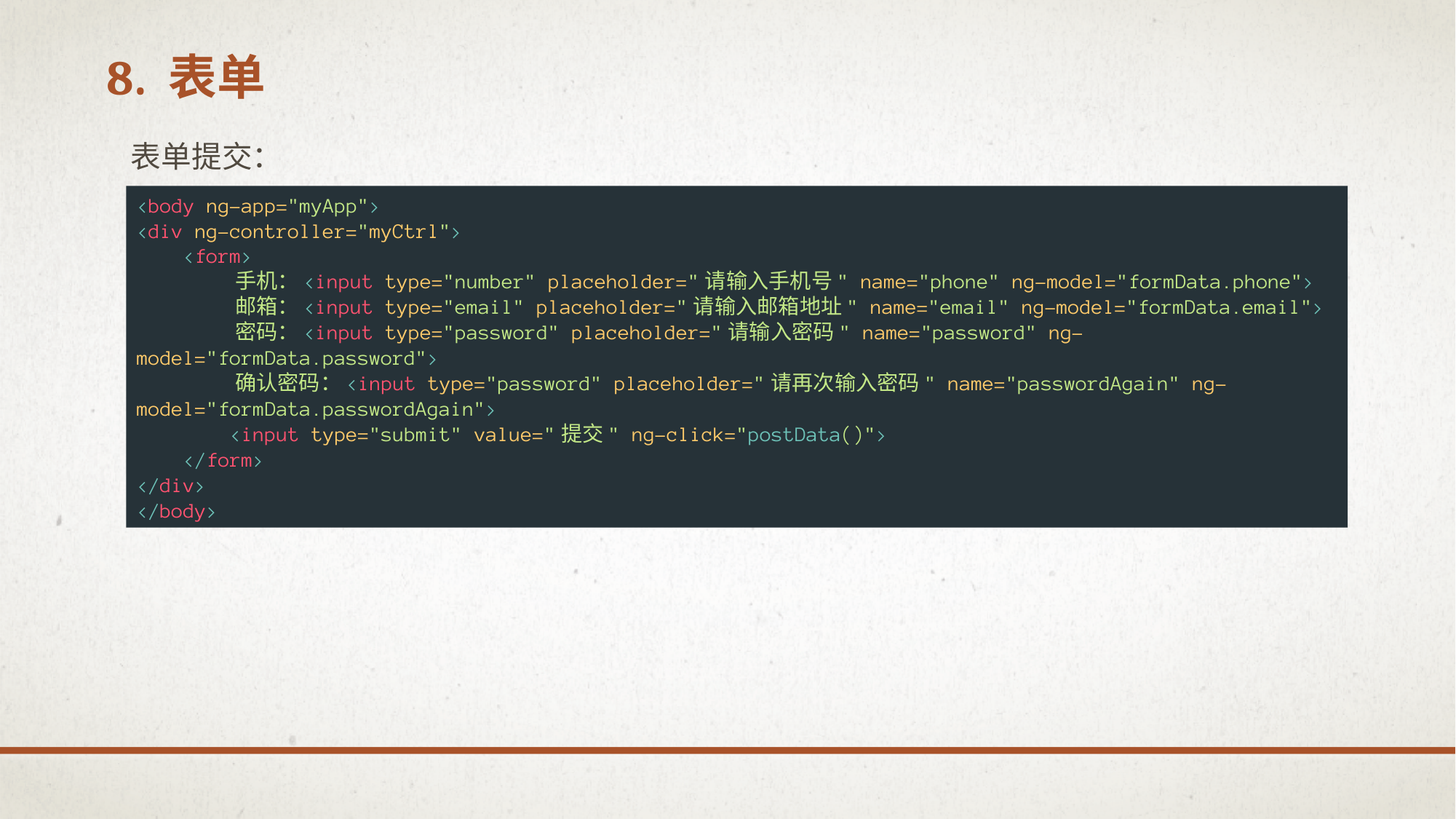

# 8. 表单
表单提交：

<body ng-app="myApp">
<div ng-controller="myCtrl">
    <form>
        手机：<input type="number" placeholder="请输入手机号" name="phone" ng-model="formData.phone">
        邮箱：<input type="email" placeholder="请输入邮箱地址" name="email" ng-model="formData.email">
        密码：<input type="password" placeholder="请输入密码" name="password" ng-model="formData.password">
        确认密码：<input type="password" placeholder="请再次输入密码" name="passwordAgain" ng-model="formData.passwordAgain">
        <input type="submit" value="提交" ng-click="postData()">
    </form>
</div>
</body>